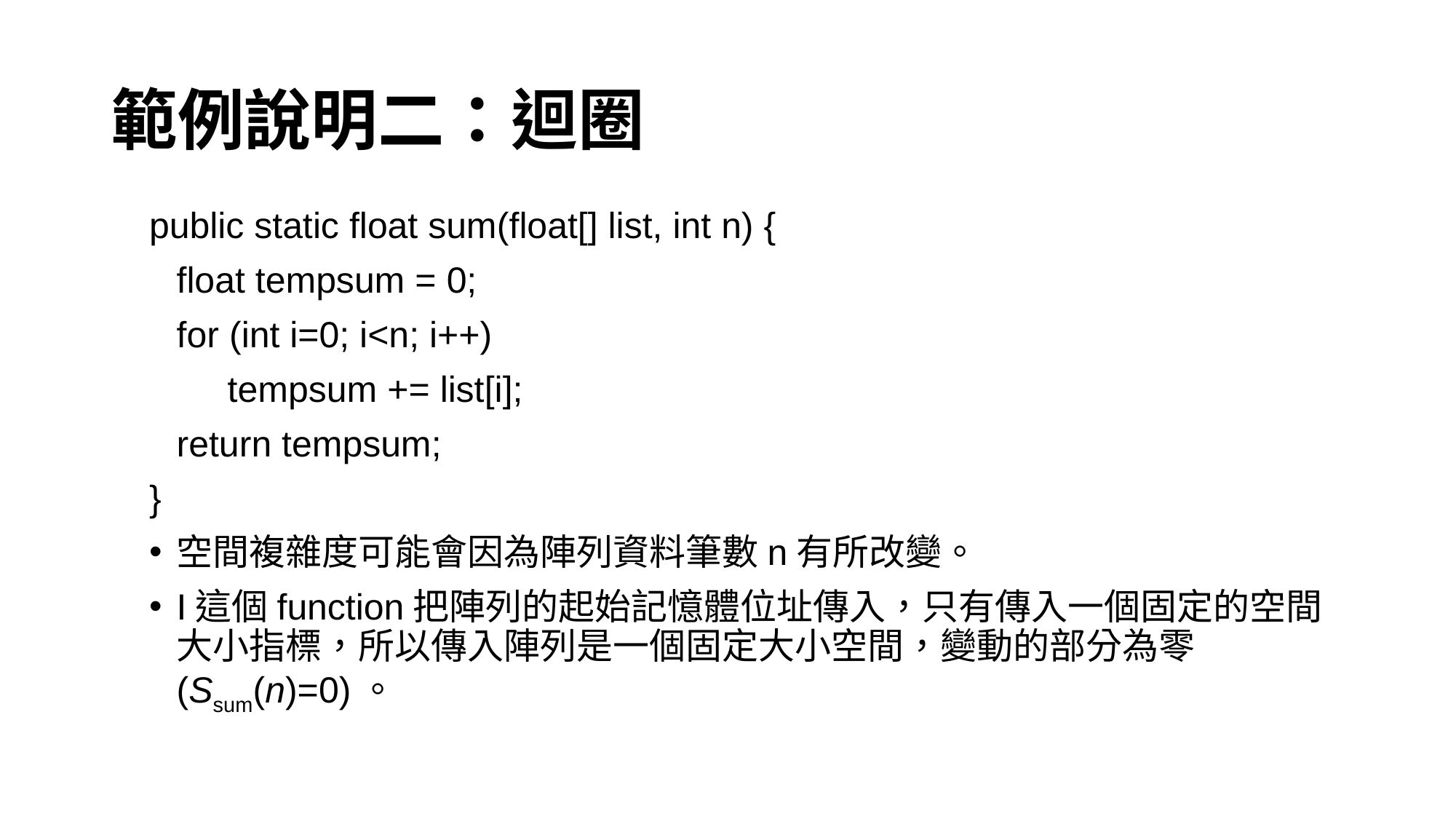

# 範例說明二：迴圈
public static float sum(float[] list, int n) {
	float tempsum = 0;
	for (int i=0; i<n; i++)
	     tempsum += list[i];
	return tempsum;
}
空間複雜度可能會因為陣列資料筆數n有所改變。
I這個function把陣列的起始記憶體位址傳入，只有傳入一個固定的空間大小指標，所以傳入陣列是一個固定大小空間，變動的部分為零 (Ssum(n)=0)。